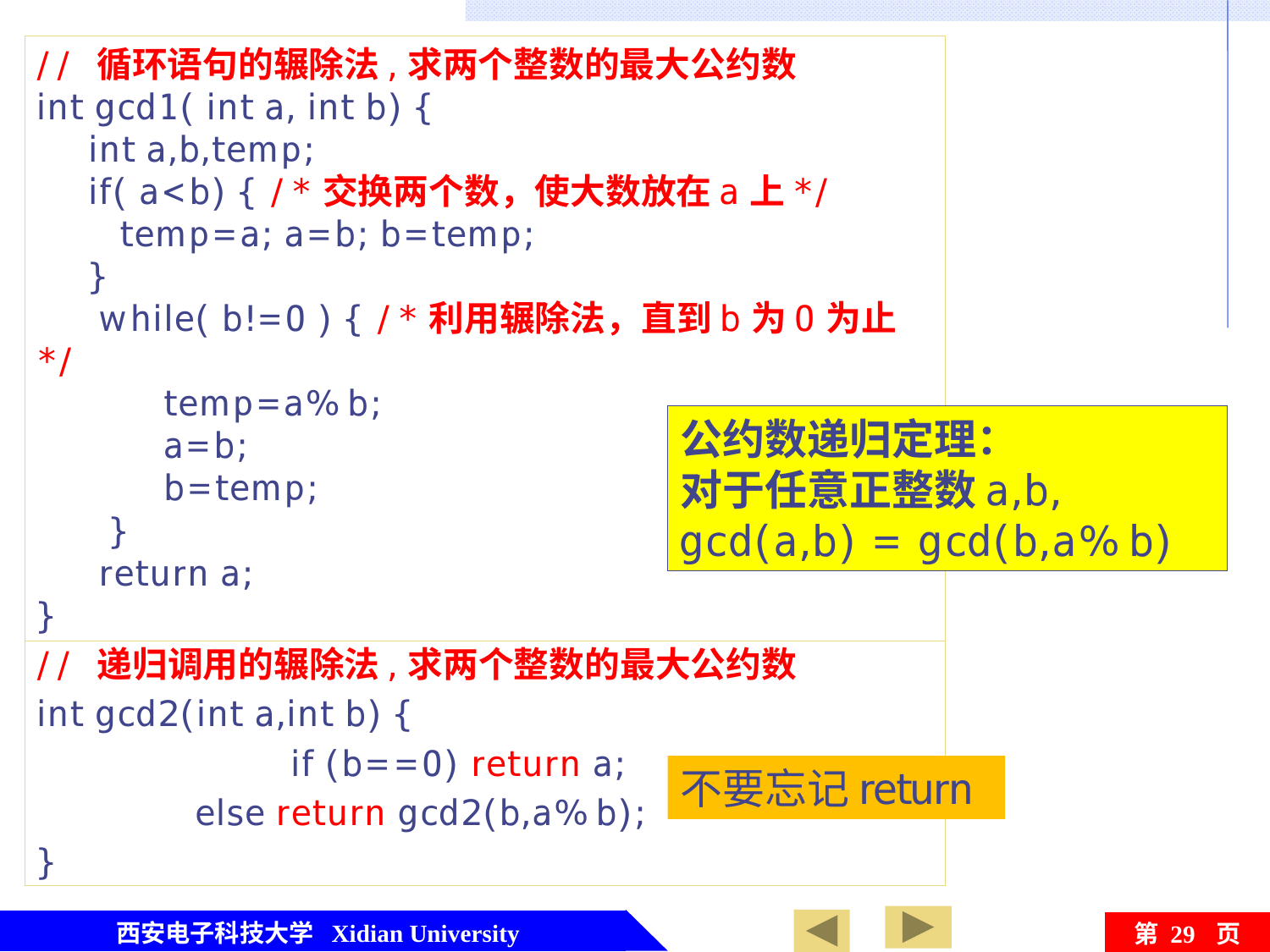

// 循环语句的辗除法,求两个整数的最大公约数
int gcd1( int a, int b) {
     int a,b,temp;
     if( a<b) { /*交换两个数，使大数放在a上*/
        temp=a; a=b; b=temp;
     }
      while( b!=0 ) { /*利用辗除法，直到b为0为止*/
	temp=a%b;
	a=b;
	b=temp;
       }
      return a;
}
公约数递归定理：
对于任意正整数a,b,
gcd(a,b) = gcd(b,a%b)
// 递归调用的辗除法,求两个整数的最大公约数
int gcd2(int a,int b) {
	   	if (b==0) return a;
	   else return gcd2(b,a%b);
}
不要忘记return